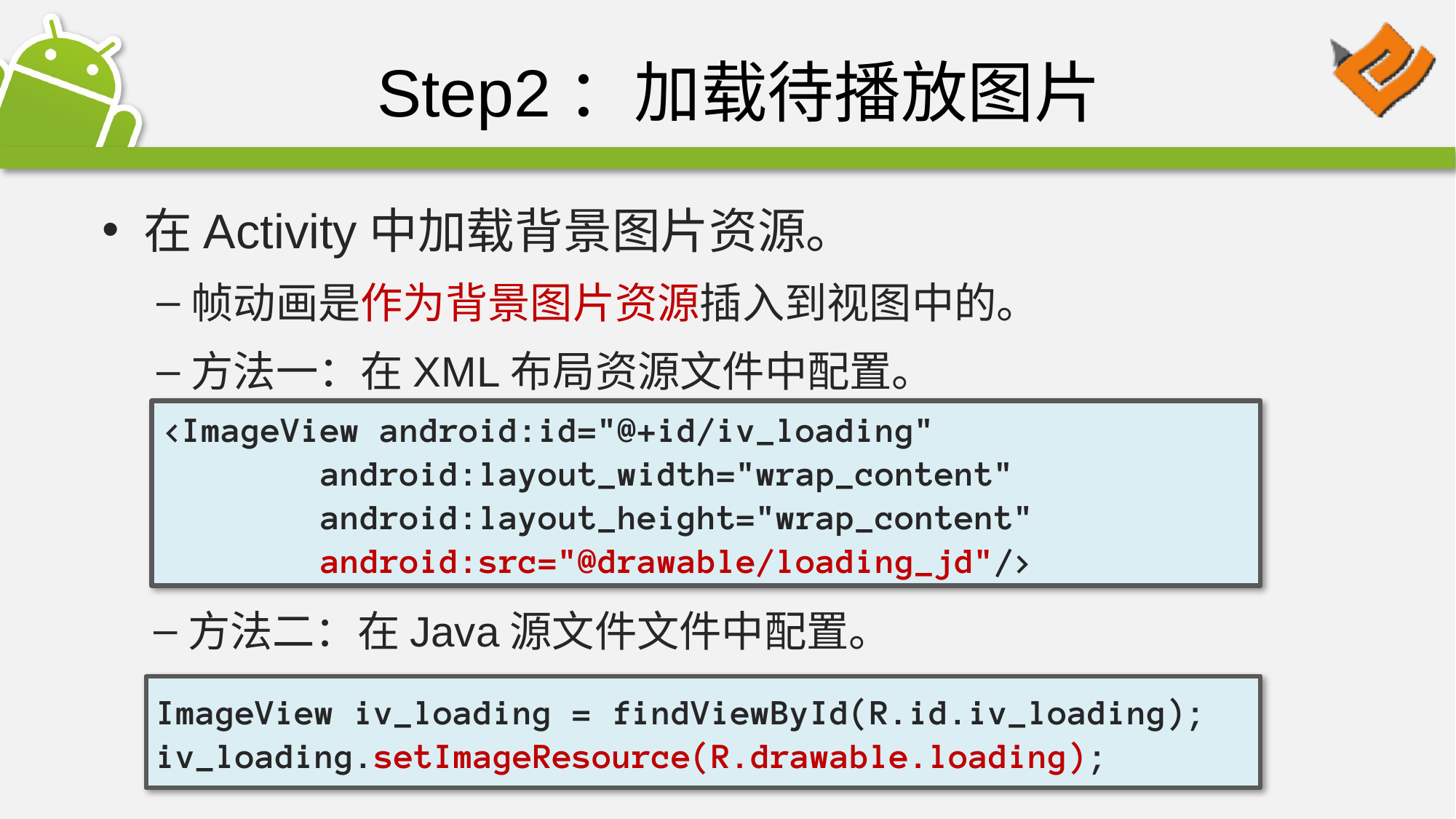

# Step2：加载待播放图片
在Activity中加载背景图片资源。
帧动画是作为背景图片资源插入到视图中的。
方法一：在XML布局资源文件中配置。
<ImageView android:id="@+id/iv_loading"
        android:layout_width="wrap_content"
        android:layout_height="wrap_content"
        android:src="@drawable/loading_jd"/>
方法二：在Java源文件文件中配置。
ImageView iv_loading = findViewById(R.id.iv_loading);
iv_loading.setImageResource(R.drawable.loading);